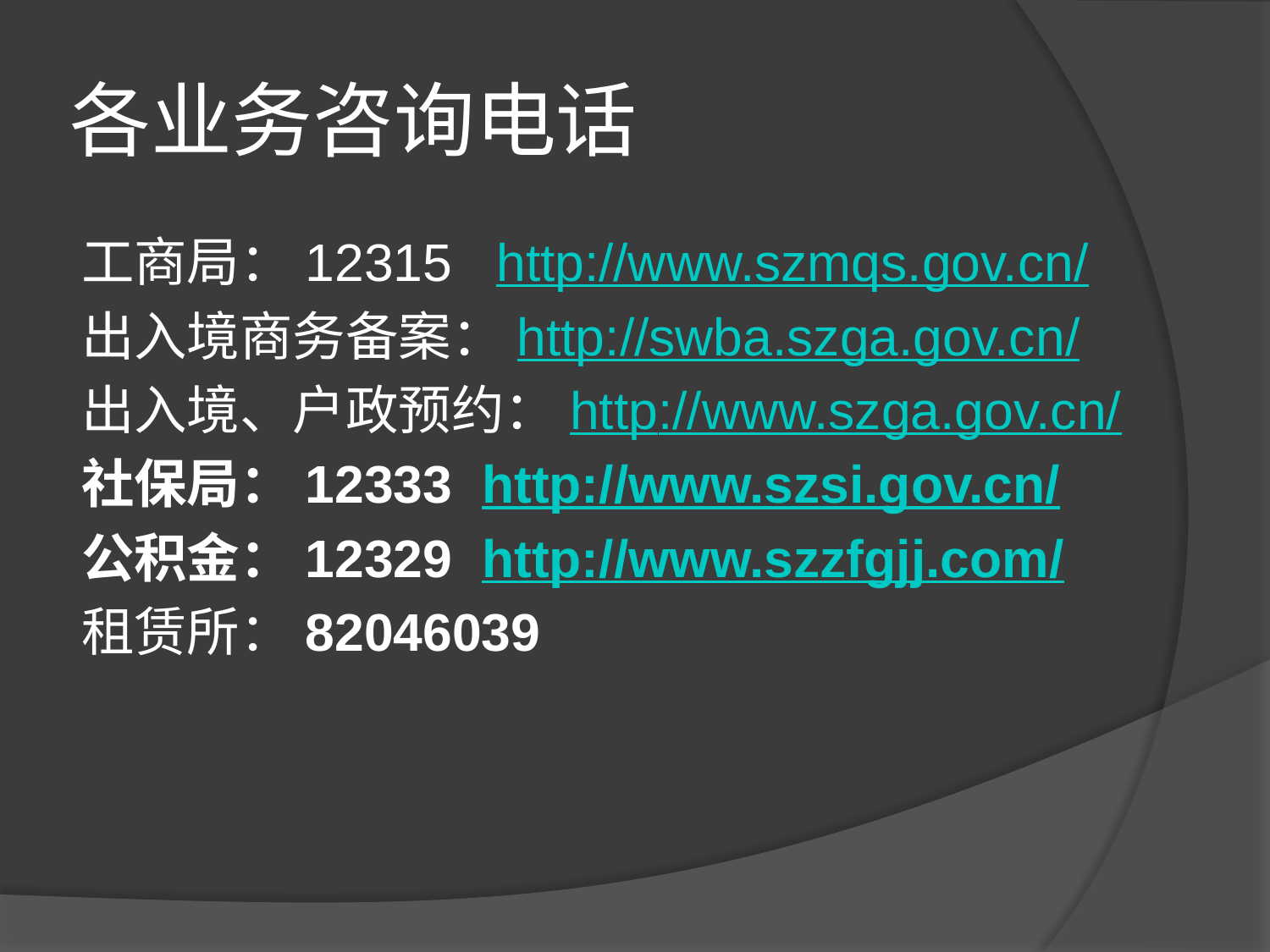

# 各业务咨询电话
工商局：12315   http://www.szmqs.gov.cn/
出入境商务备案：http://swba.szga.gov.cn/
出入境、户政预约：http://www.szga.gov.cn/
社保局：12333  http://www.szsi.gov.cn/
公积金：12329  http://www.szzfgjj.com/
租赁所：82046039